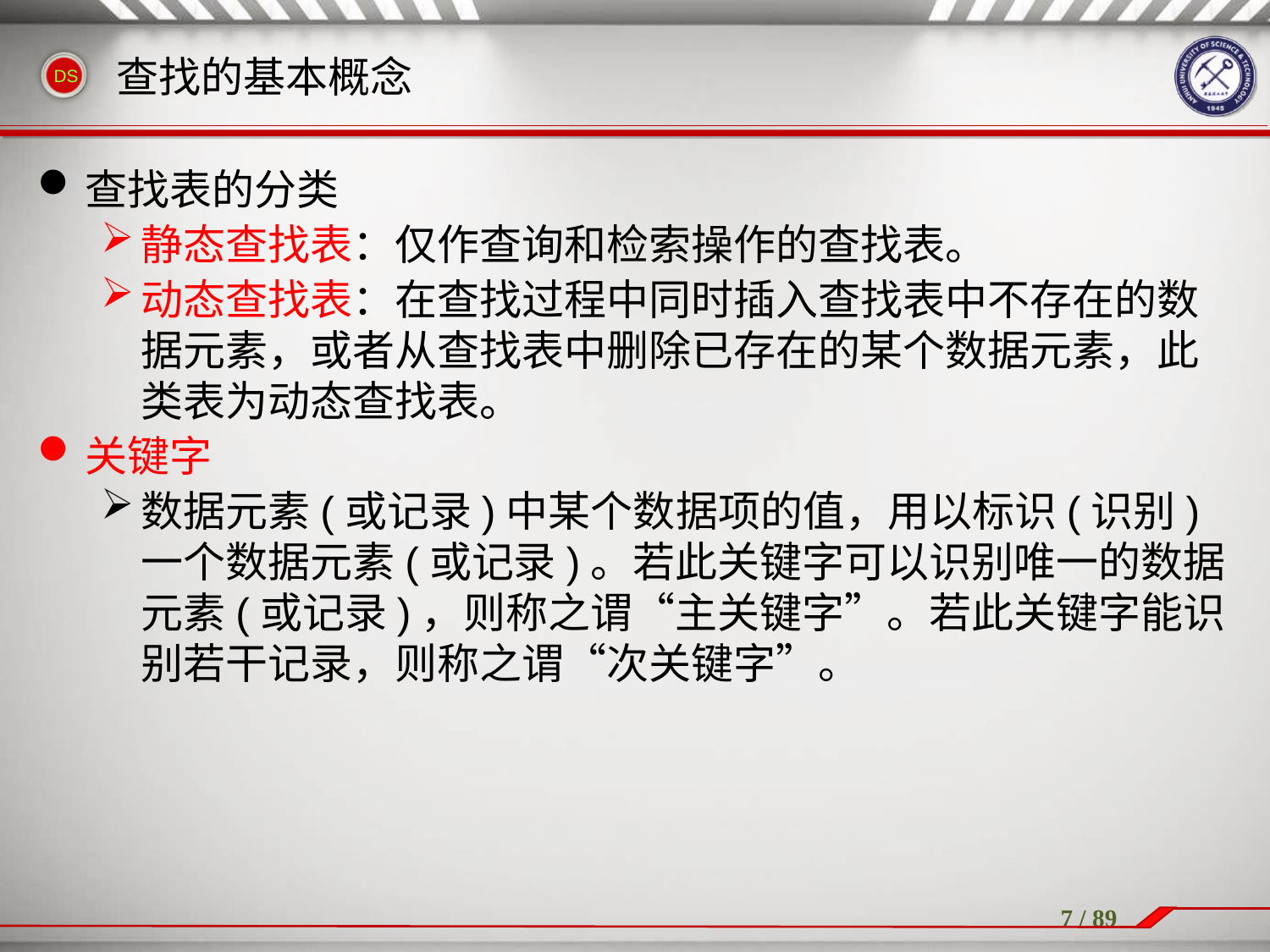

查找表的分类
静态查找表：仅作查询和检索操作的查找表。
动态查找表：在查找过程中同时插入查找表中不存在的数据元素，或者从查找表中删除已存在的某个数据元素，此类表为动态查找表。
关键字
数据元素(或记录)中某个数据项的值，用以标识(识别)一个数据元素(或记录)。若此关键字可以识别唯一的数据元素(或记录)，则称之谓“主关键字”。若此关键字能识别若干记录，则称之谓“次关键字”。

查找的基本概念